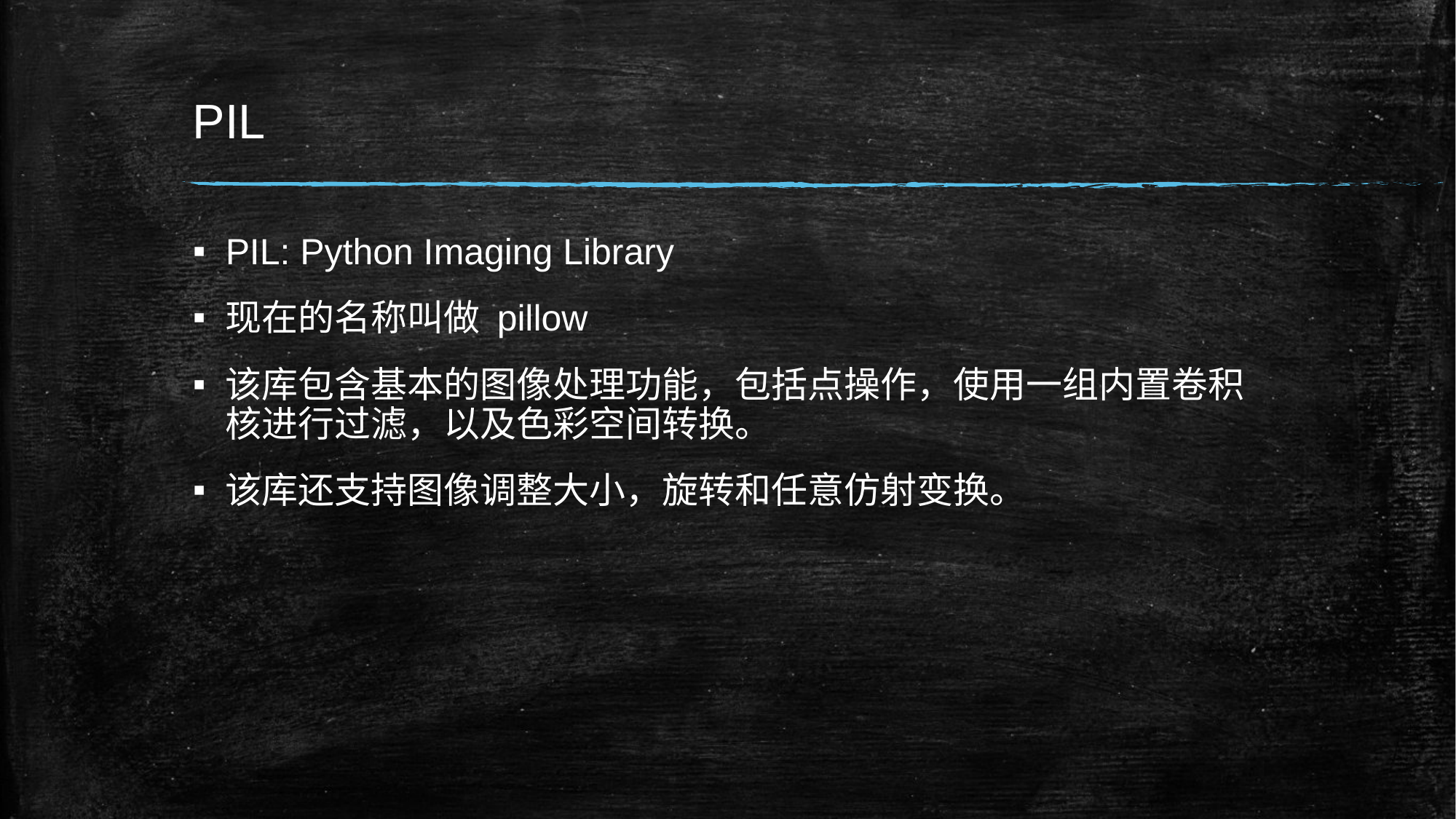

# PIL
PIL: Python Imaging Library
现在的名称叫做 pillow
该库包含基本的图像处理功能，包括点操作，使用一组内置卷积核进行过滤，以及色彩空间转换。
该库还支持图像调整大小，旋转和任意仿射变换。